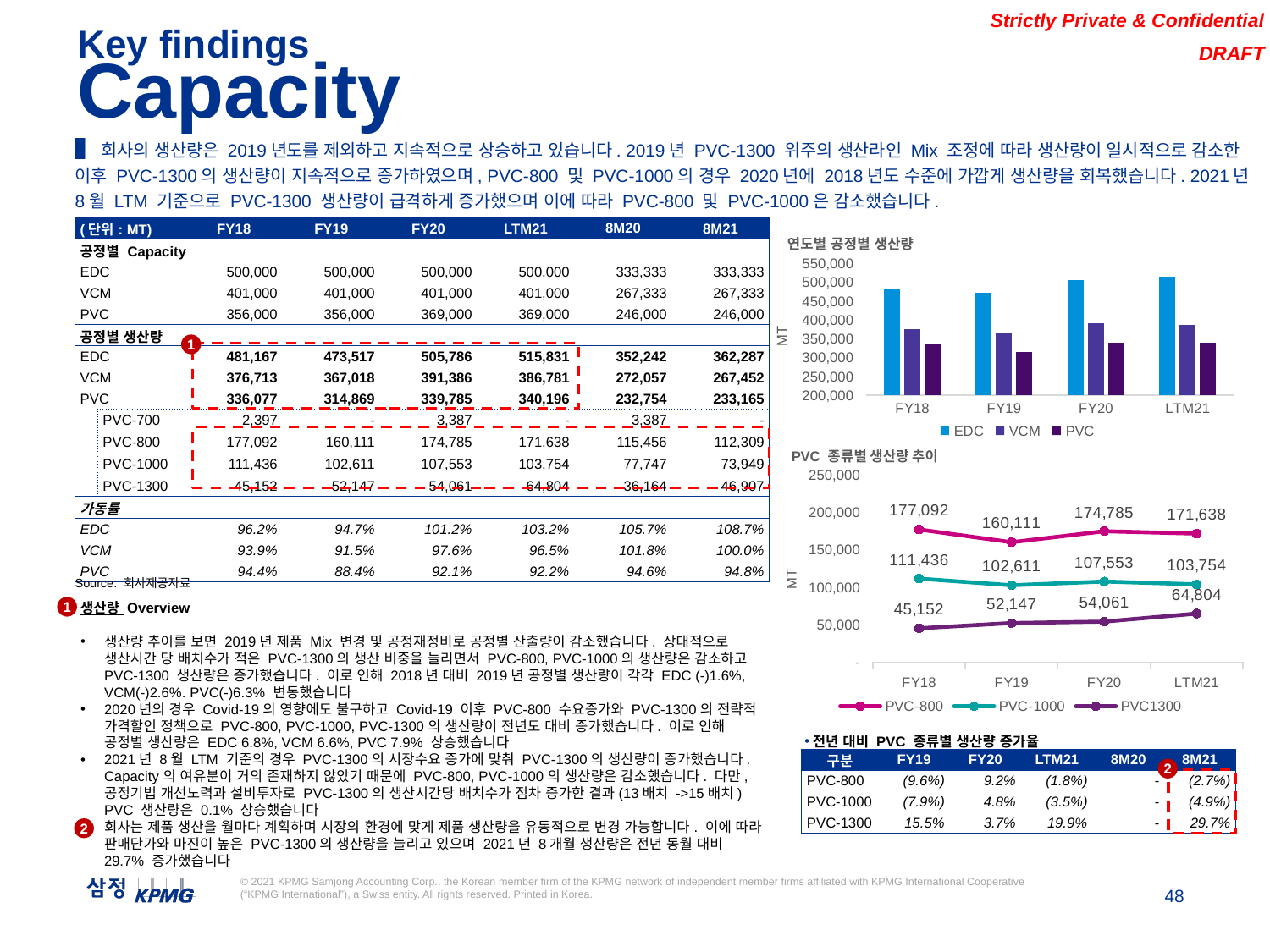

Key findings
Capacity
▌회사의 생산량은 2019년도를 제외하고 지속적으로 상승하고 있습니다. 2019년 PVC-1300 위주의 생산라인 Mix 조정에 따라 생산량이 일시적으로 감소한 이후 PVC-1300의 생산량이 지속적으로 증가하였으며, PVC-800 및 PVC-1000의 경우 2020년에 2018년도 수준에 가깝게 생산량을 회복했습니다. 2021년 8월 LTM 기준으로 PVC-1300 생산량이 급격하게 증가했으며 이에 따라 PVC-800 및 PVC-1000은 감소했습니다.
| (단위: MT) |  | FY18 | FY18 | FY19 | FY20 | LTM21 | 8M20 | 8M21 |
| --- | --- | --- | --- | --- | --- | --- | --- | --- |
| 공정별 Capacity |  |  |  |  |  |  |  |  |
| EDC |  | 500,000 |  | 500,000 | 500,000 | 500,000 | 333,333 | 333,333 |
| VCM |  | 401,000 |  | 401,000 | 401,000 | 401,000 | 267,333 | 267,333 |
| PVC |  | 356,000 |  | 356,000 | 369,000 | 369,000 | 246,000 | 246,000 |
| 공정별 생산량 |  |  |  |  |  |  |  |  |
| EDC |  | 481,167 | 481,167 | 473,517 | 505,786 | 515,831 | 352,242 | 362,287 |
| VCM |  | 376,713 | 376,713 | 367,018 | 391,386 | 386,781 | 272,057 | 267,452 |
| PVC |  | 336,077 | 336,077 | 314,869 | 339,785 | 340,196 | 232,754 | 233,165 |
|  | PVC-700 | 2,397 | 2,397 | - | 3,387 | - | 3,387 | - |
|  | PVC-800 | 177,092 | 177,092 | 160,111 | 174,785 | 171,638 | 115,456 | 112,309 |
|  | PVC-1000 | 111,436 | 111,436 | 102,611 | 107,553 | 103,754 | 77,747 | 73,949 |
|  | PVC-1300 | 45,152 | 45,152 | 52,147 | 54,061 | 64,804 | 36,164 | 46,907 |
| 가동률 |  |  |  |  |  |  |  |  |
| EDC |  | 96.2% | 96.2% | 94.7% | 101.2% | 103.2% | 105.7% | 108.7% |
| VCM |  | 93.9% | 93.9% | 91.5% | 97.6% | 96.5% | 101.8% | 100.0% |
| PVC |  | 94.4% | 94.4% | 88.4% | 92.1% | 92.2% | 94.6% | 94.8% |

### Chart: 연도별 공정별 생산량

| Category | EDC | VCM | PVC |
|---|---|---|---|
| FY18 | 481166.99999999994 | 376713.0 | 336076.775 |
| FY19 | 473517.0 | 367018.00000000006 | 314868.61100000003 |
| FY20 | 505785.99999999994 | 391386.0 | 339785.2100000001 |
| LTM21 | 515830.7676470588 | 386781.0 | 340196.17429629626 |
1

### Chart: PVC 종류별 생산량 추이

| Category | PVC-800 | PVC-1000 | PVC1300 |
|---|---|---|---|
| FY18 | 177091.80000000002 | 111435.79999999999 | 45152.375000000015 |
| FY19 | 160110.73100000003 | 102610.75499999998 | 52147.12500000001 |
| FY20 | 174784.592 | 107553.02000000002 | 54060.998000000014 |
| LTM21 | 171637.808 | 103754.44499999999 | 64803.9212962963 |
Source: 회사제공자료
생산량 Overview

생산량 추이를 보면 2019년 제품 Mix 변경 및 공정재정비로 공정별 산출량이 감소했습니다. 상대적으로 생산시간 당 배치수가 적은 PVC-1300의 생산 비중을 늘리면서 PVC-800, PVC-1000의 생산량은 감소하고 PVC-1300 생산량은 증가했습니다. 이로 인해 2018년 대비 2019년 공정별 생산량이 각각 EDC (-)1.6%, VCM(-)2.6%. PVC(-)6.3% 변동했습니다
2020년의 경우 Covid-19의 영향에도 불구하고 Covid-19 이후 PVC-800 수요증가와 PVC-1300의 전략적 가격할인 정책으로 PVC-800, PVC-1000, PVC-1300의 생산량이 전년도 대비 증가했습니다. 이로 인해 공정별 생산량은 EDC 6.8%, VCM 6.6%, PVC 7.9% 상승했습니다
2021년 8월 LTM 기준의 경우 PVC-1300의 시장수요 증가에 맞춰 PVC-1300의 생산량이 증가했습니다. Capacity의 여유분이 거의 존재하지 않았기 때문에 PVC-800, PVC-1000의 생산량은 감소했습니다. 다만, 공정기법 개선노력과 설비투자로 PVC-1300의 생산시간당 배치수가 점차 증가한 결과(13배치 ->15배치) PVC 생산량은 0.1% 상승했습니다
회사는 제품 생산을 월마다 계획하며 시장의 환경에 맞게 제품 생산량을 유동적으로 변경 가능합니다. 이에 따라 판매단가와 마진이 높은 PVC-1300의 생산량을 늘리고 있으며 2021년 8개월 생산량은 전년 동월 대비 29.7% 증가했습니다
1
전년 대비 PVC 종류별 생산량 증가율
| 구분 | FY19 | FY20 | LTM21 | 8M20 | 8M21 |
| --- | --- | --- | --- | --- | --- |
| PVC-800 | (9.6%) | 9.2% | (1.8%) | - | (2.7%) |
| PVC-1000 | (7.9%) | 4.8% | (3.5%) | - | (4.9%) |
| PVC-1300 | 15.5% | 3.7% | 19.9% | - | 29.7% |
2

2